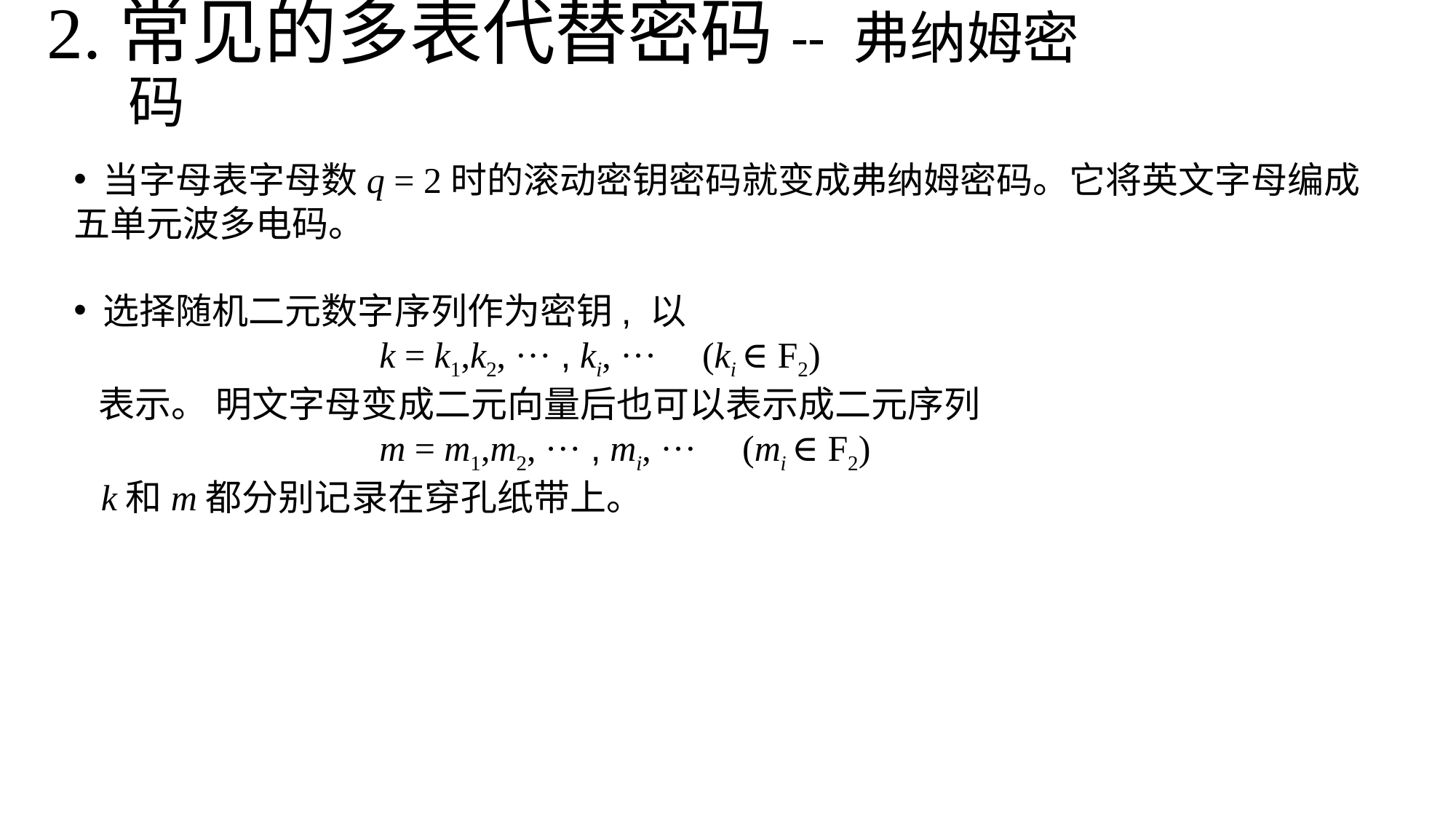

# 2.常见的多表代替密码-- 弗纳姆密码
 当字母表字母数q = 2时的滚动密钥密码就变成弗纳姆密码。它将英文字母编成五单元波多电码。

 选择随机二元数字序列作为密钥, 以
                              k = k1,k2, ··· , ki, ···     (ki ∈ F2)
  表示。 明文字母变成二元向量后也可以表示成二元序列
                              m = m1,m2, ··· , mi, ···     (mi ∈ F2)
   k和m都分别记录在穿孔纸带上。